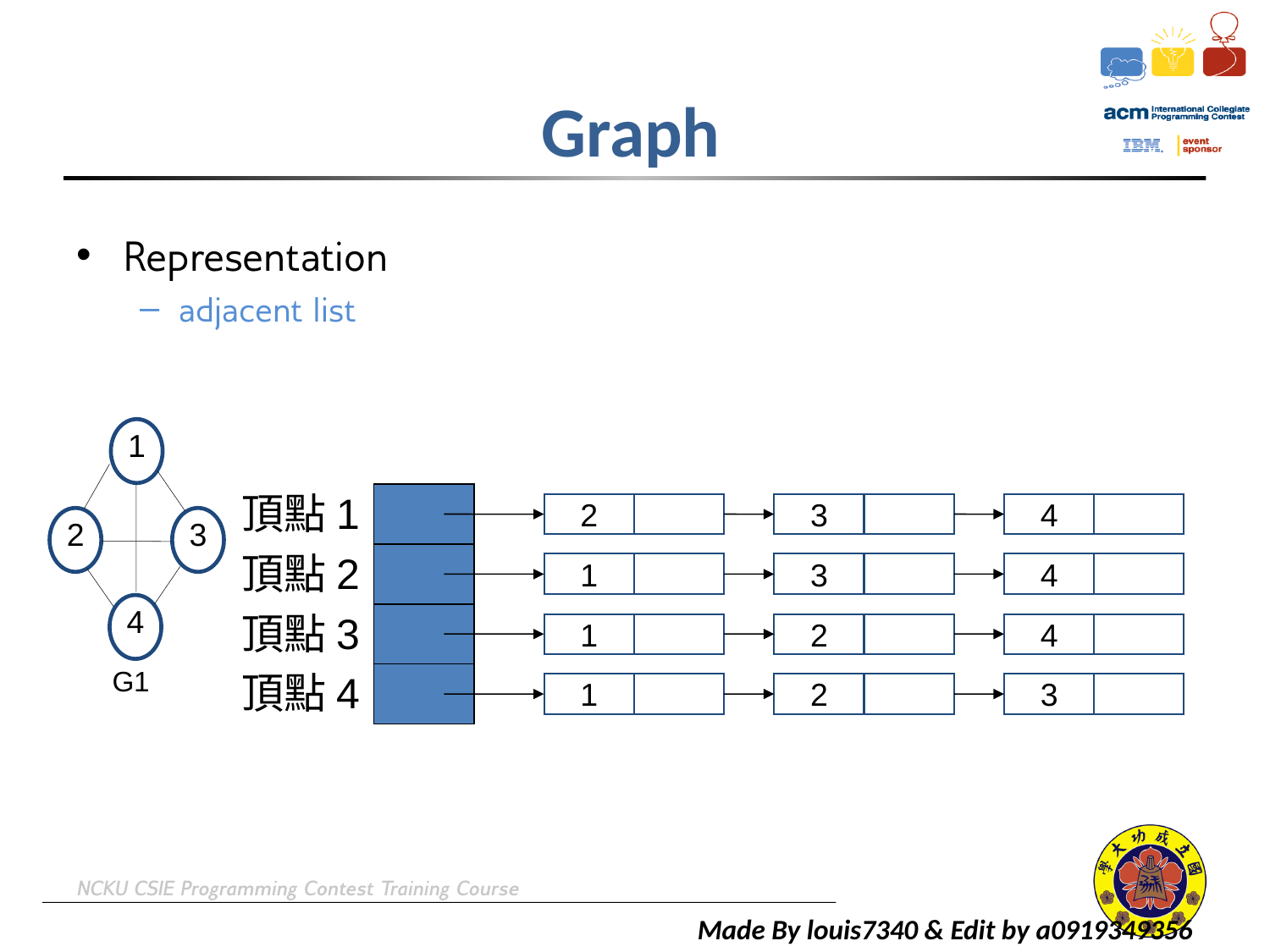

# Graph
Representation
adjacent list

1

頂點1

2

3

4

頂點2

1

3

4

頂點3

1

2

4

頂點4

1

2

3

2
3

4
G1
NCKU CSIE Programming Contest Training Course